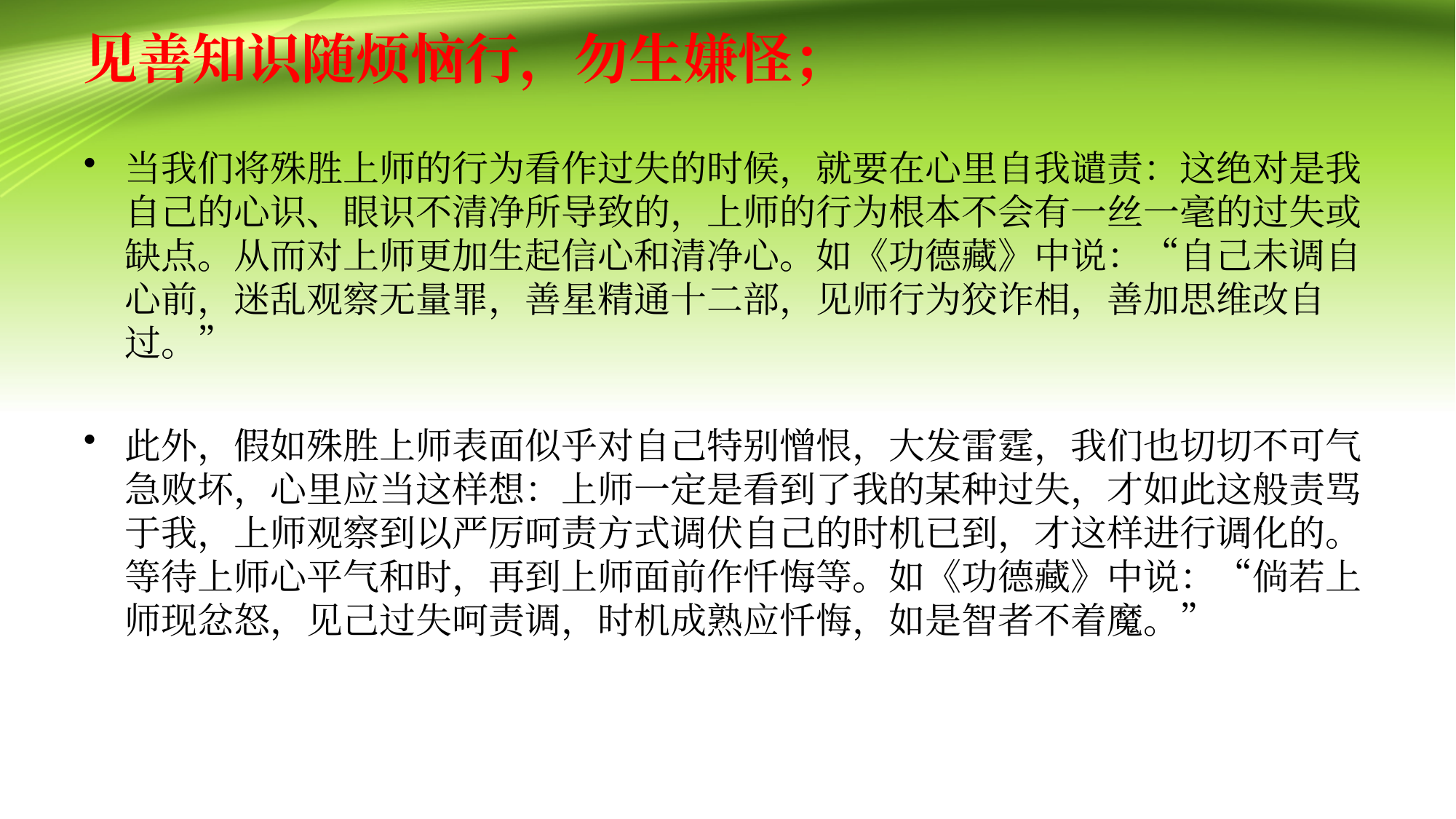

# 见善知识随烦恼行，勿生嫌怪；
当我们将殊胜上师的行为看作过失的时候，就要在心里自我谴责：这绝对是我自己的心识、眼识不清净所导致的，上师的行为根本不会有一丝一毫的过失或缺点。从而对上师更加生起信心和清净心。如《功德藏》中说：“自己未调自心前，迷乱观察无量罪，善星精通十二部，见师行为狡诈相，善加思维改自过。”

此外，假如殊胜上师表面似乎对自己特别憎恨，大发雷霆，我们也切切不可气急败坏，心里应当这样想：上师一定是看到了我的某种过失，才如此这般责骂于我，上师观察到以严厉呵责方式调伏自己的时机已到，才这样进行调化的。等待上师心平气和时，再到上师面前作忏悔等。如《功德藏》中说：“倘若上师现忿怒，见己过失呵责调，时机成熟应忏悔，如是智者不着魔。”